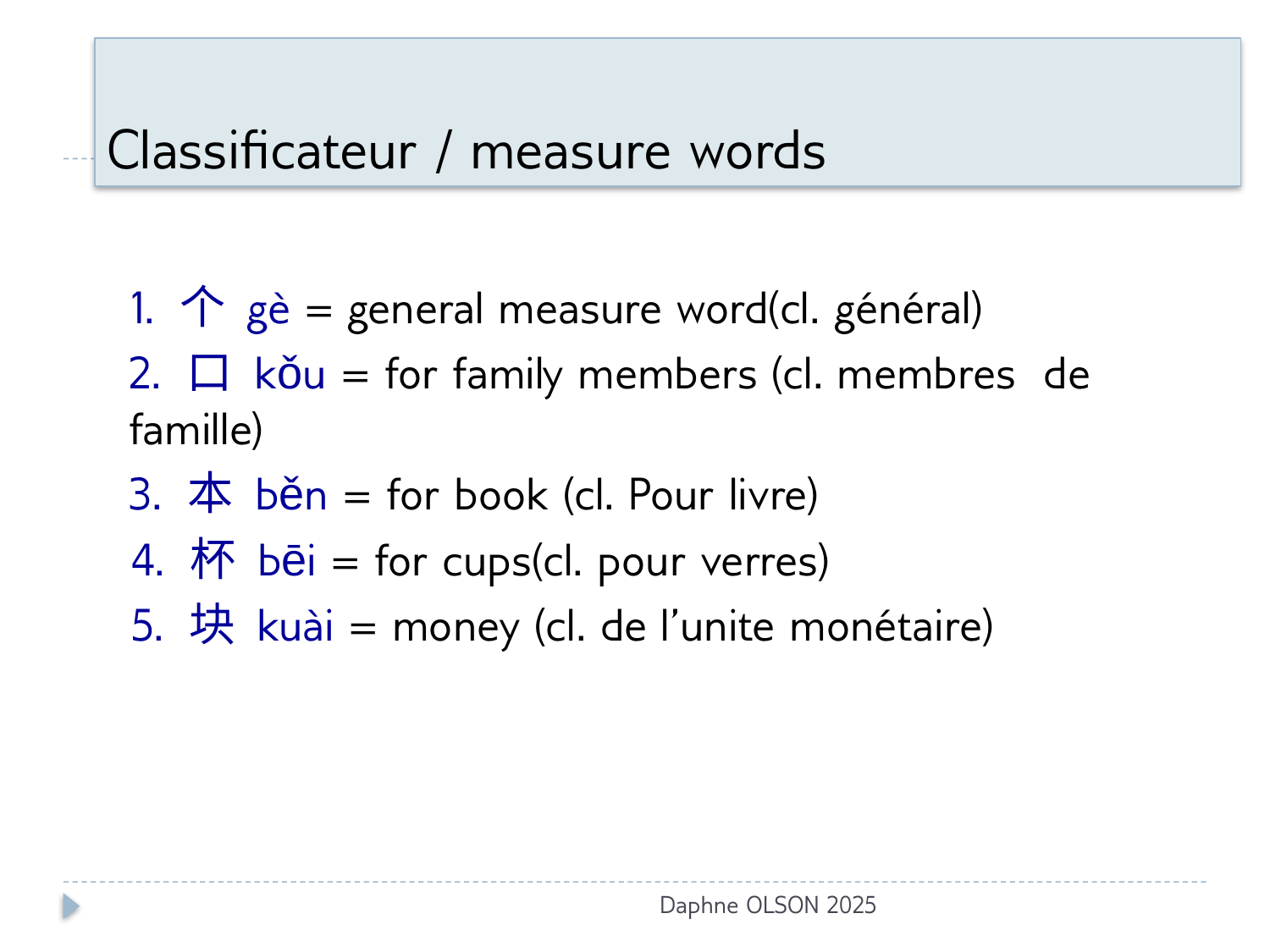

# Classificateur / measure words

 1. 个 gè = general measure word(cl. général)
2. 口 kǒu = for family members (cl. membres  de famille)
3. 本 běn = for book (cl. Pour livre)
 4. 杯 bēi = for cups(cl. pour verres)
 5. 块 kuài = money (cl. de l’unite monétaire)

Daphne OLSON 2025